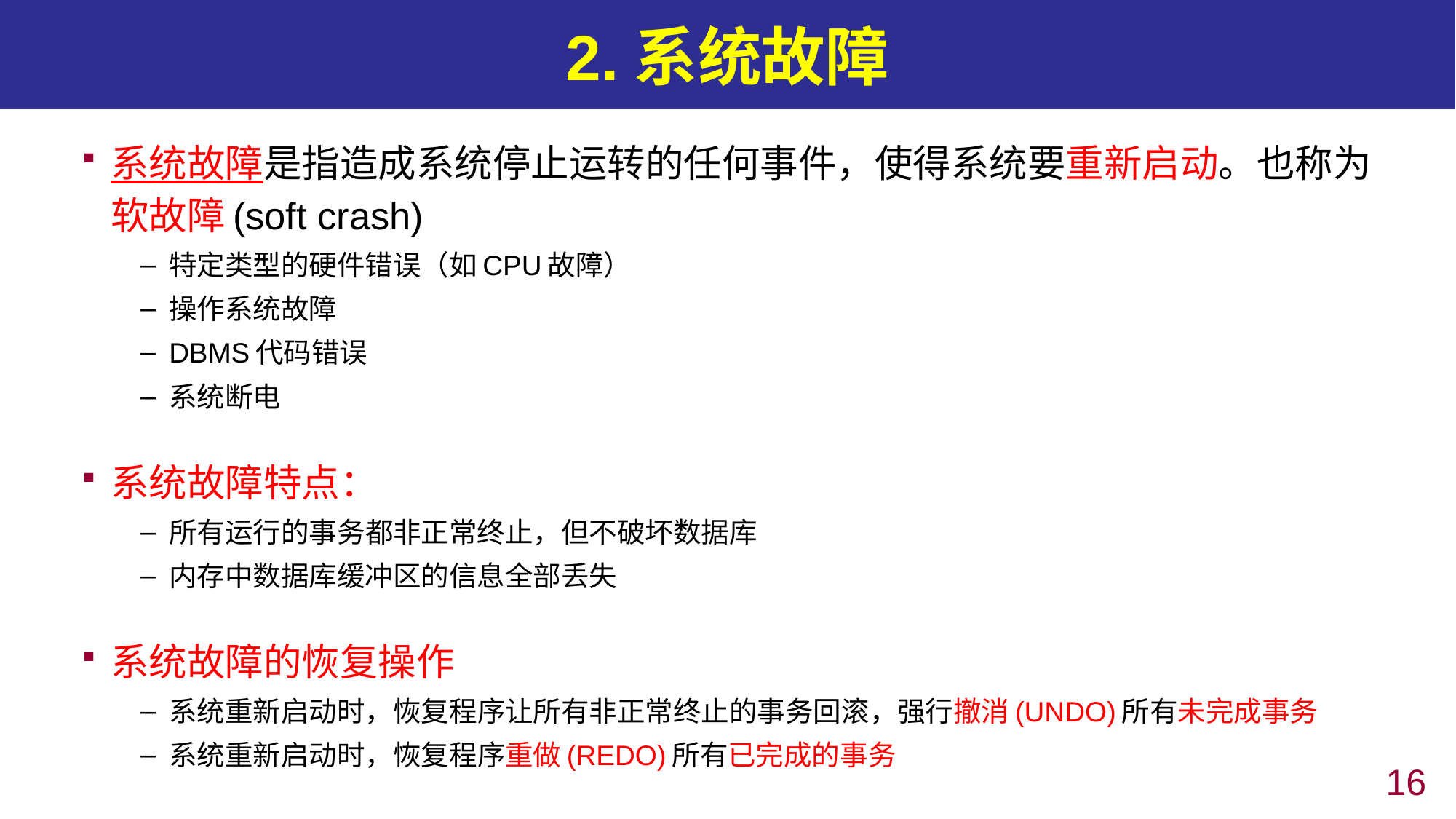

# 2.系统故障
系统故障是指造成系统停止运转的任何事件，使得系统要重新启动。也称为软故障(soft crash)
特定类型的硬件错误（如CPU故障）
操作系统故障
DBMS代码错误
系统断电

系统故障特点：
所有运行的事务都非正常终止，但不破坏数据库
内存中数据库缓冲区的信息全部丢失

系统故障的恢复操作
系统重新启动时，恢复程序让所有非正常终止的事务回滚，强行撤消(UNDO)所有未完成事务
系统重新启动时，恢复程序重做(REDO)所有已完成的事务
16